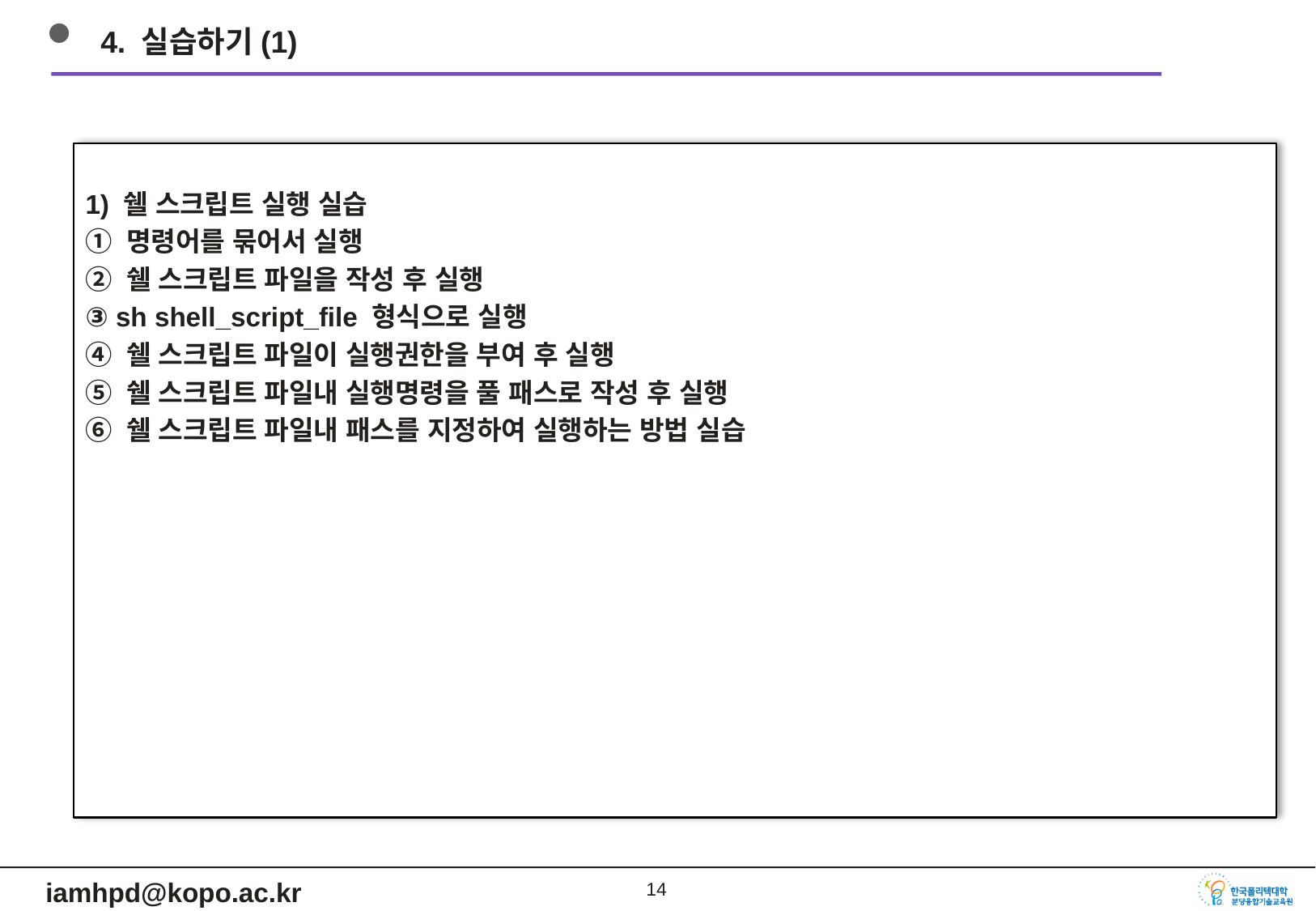

4. 실습하기(1)

1) 쉘 스크립트 실행 실습
① 명령어를 묶어서 실행
② 쉘 스크립트 파일을 작성 후 실행
③ sh shell_script_file 형식으로 실행
④ 쉘 스크립트 파일이 실행권한을 부여 후 실행
⑤ 쉘 스크립트 파일내 실행명령을 풀 패스로 작성 후 실행
⑥ 쉘 스크립트 파일내 패스를 지정하여 실행하는 방법 실습
14